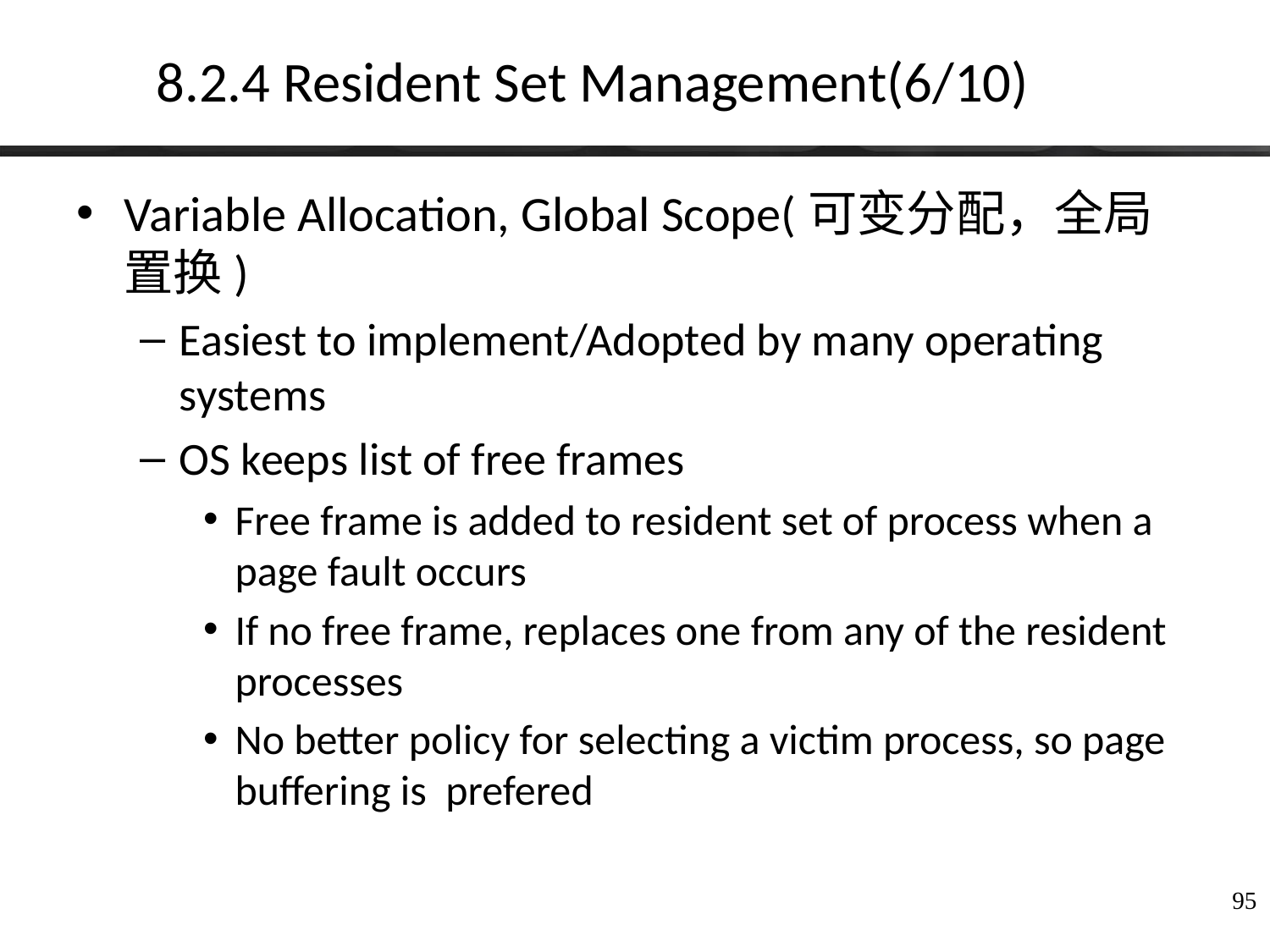

# 8.2.4 Resident Set Management(6/10)
Variable Allocation, Global Scope(可变分配，全局置换)
Easiest to implement/Adopted by many operating systems
OS keeps list of free frames
Free frame is added to resident set of process when a page fault occurs
If no free frame, replaces one from any of the resident processes
No better policy for selecting a victim process, so page buffering is  prefered
95